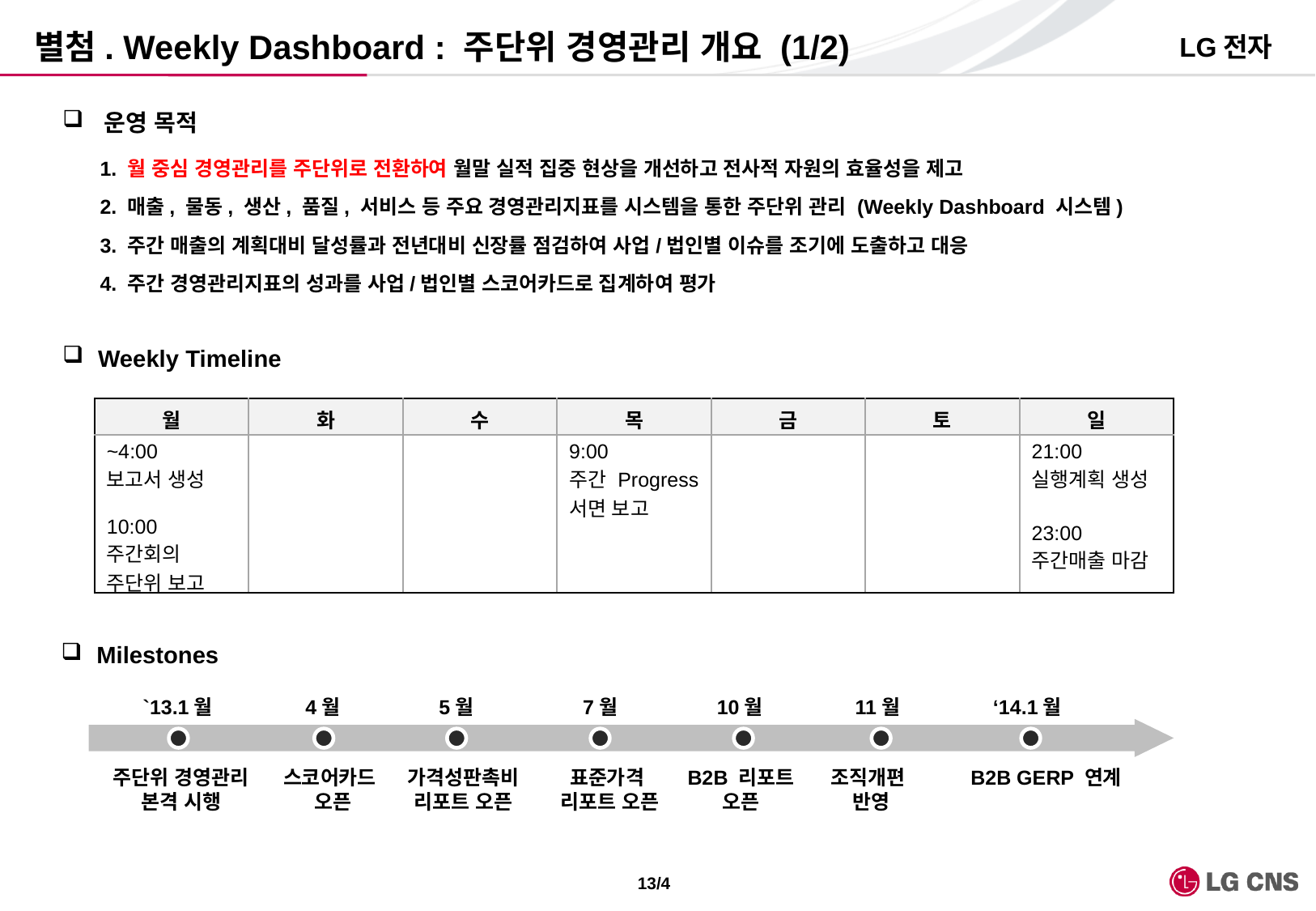

# 별첨. Weekly Dashboard : 주단위 경영관리 개요 (1/2)
LG전자
 운영 목적
1. 월 중심 경영관리를 주단위로 전환하여 월말 실적 집중 현상을 개선하고 전사적 자원의 효율성을 제고
2. 매출, 물동, 생산, 품질, 서비스 등 주요 경영관리지표를 시스템을 통한 주단위 관리 (Weekly Dashboard 시스템)
3. 주간 매출의 계획대비 달성률과 전년대비 신장률 점검하여 사업/법인별 이슈를 조기에 도출하고 대응
4. 주간 경영관리지표의 성과를 사업/법인별 스코어카드로 집계하여 평가

 Weekly Timeline
| 월 | 화 | 수 | 목 | 금 | 토 | 일 |
| --- | --- | --- | --- | --- | --- | --- |
| ~4:00 보고서 생성 10:00 주간회의 주단위 보고 |  |  | 9:00 주간 Progress 서면 보고 |  |  | 21:00 실행계획 생성 23:00 주간매출 마감 |
 Milestones
`13.1월
4월
5월
7월
10월
11월
‘14.1월

주단위 경영관리
본격 시행
스코어카드
오픈
가격성판촉비
리포트 오픈
표준가격
리포트 오픈
B2B 리포트
오픈
조직개편
반영
B2B GERP 연계